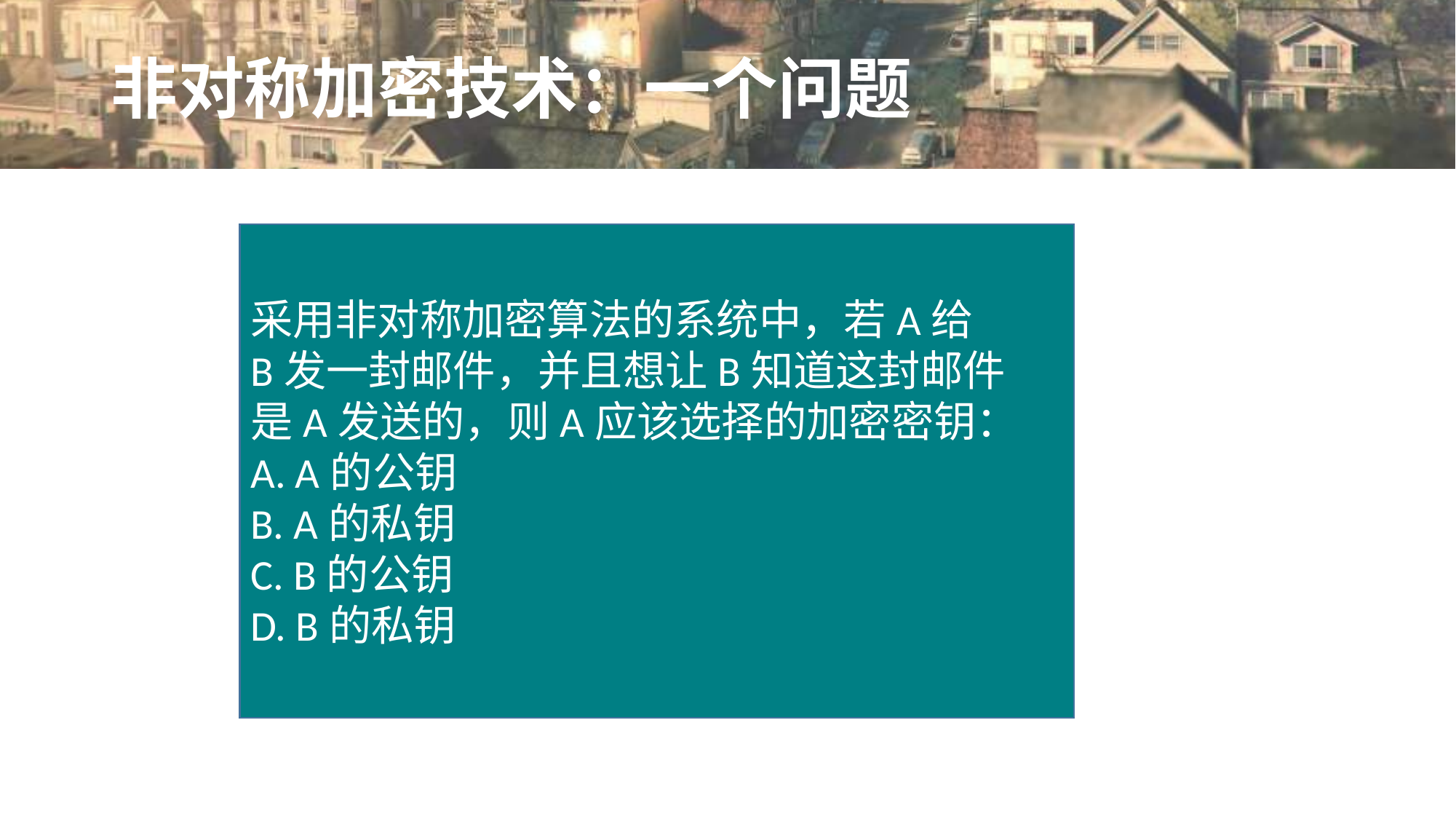

# 非对称加密技术：一个问题
采用非对称加密算法的系统中，若A给
B发一封邮件，并且想让B知道这封邮件
是A发送的，则A应该选择的加密密钥：
A. A的公钥
B. A的私钥
C. B的公钥
D. B的私钥